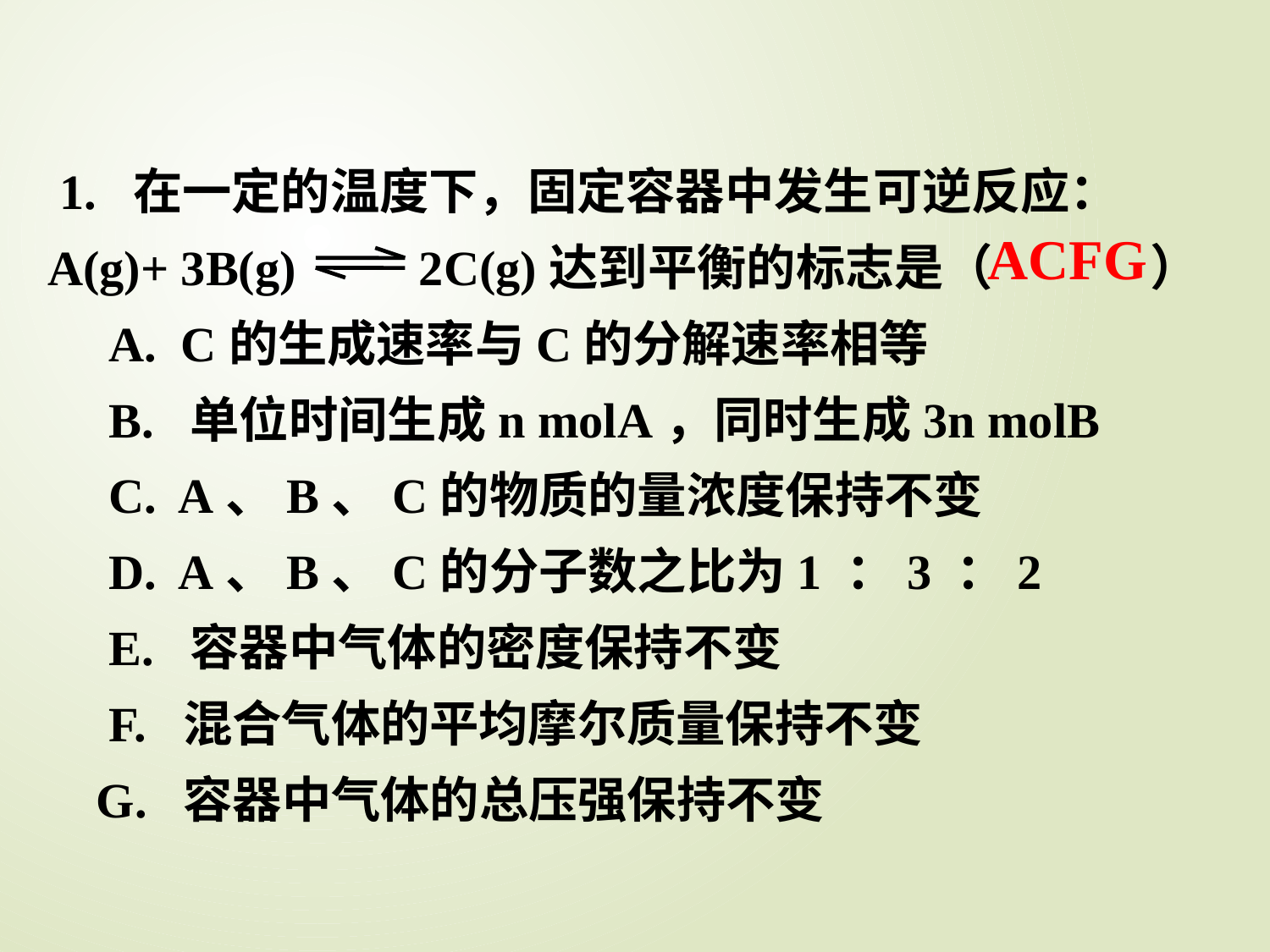

1.  在一定的温度下，固定容器中发生可逆反应：
A(g)+ 3B(g)          2C(g)达到平衡的标志是（              ）
     A.  C的生成速率与C的分解速率相等
     B.  单位时间生成n molA，同时生成3n molB
     C.  A、B、C的物质的量浓度保持不变
     D.  A、B、C的分子数之比为1 ：3 ：2
     E.  容器中气体的密度保持不变
     F.  混合气体的平均摩尔质量保持不变
    G.  容器中气体的总压强保持不变
ACFG